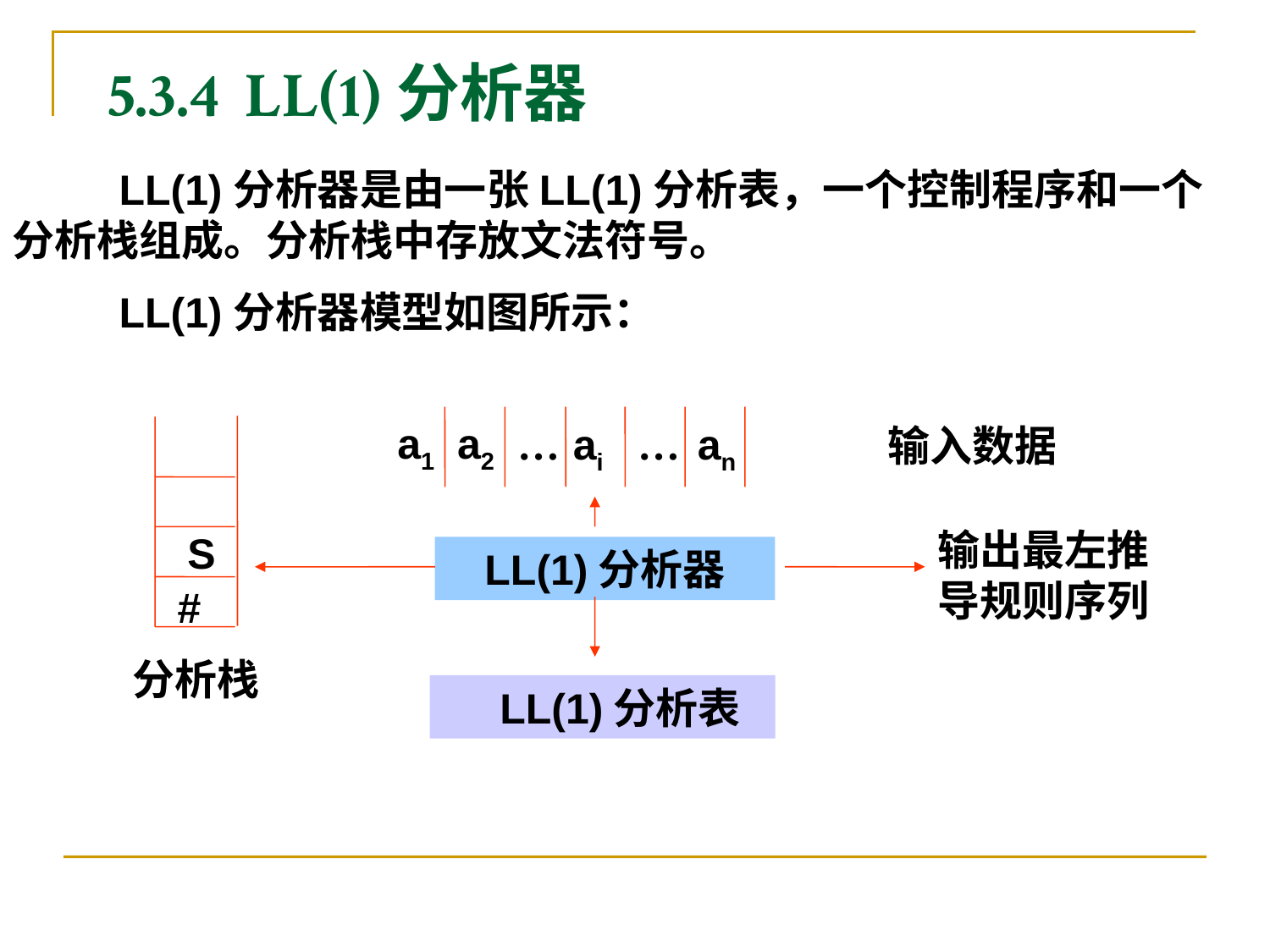

# 5.3.4  LL(1)分析器
         LL(1)分析器是由一张LL(1)分析表，一个控制程序和一个分析栈组成。分析栈中存放文法符号。
         LL(1)分析器模型如图所示：

a1
a2
…
ai
…
an
输入数据

输出最左推导规则序列
S

LL(1)分析器

#

分析栈
   LL(1)分析表
89